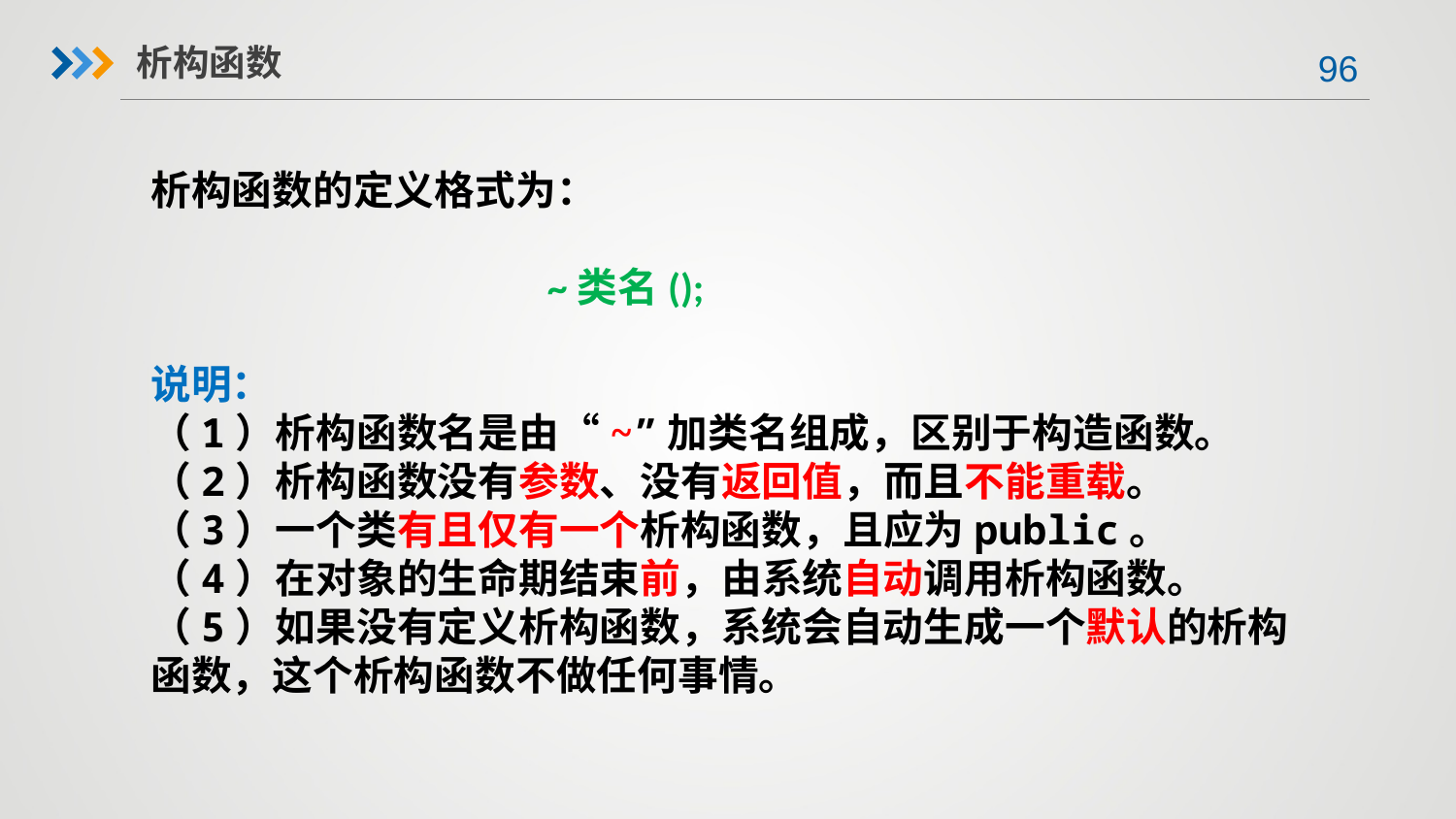

析构函数
析构函数的定义格式为：

                                           ~类名();

说明：
（1）析构函数名是由“~”加类名组成，区别于构造函数。
（2）析构函数没有参数、没有返回值，而且不能重载。
（3）一个类有且仅有一个析构函数，且应为public。
（4）在对象的生命期结束前，由系统自动调用析构函数。
（5）如果没有定义析构函数，系统会自动生成一个默认的析构函数，这个析构函数不做任何事情。